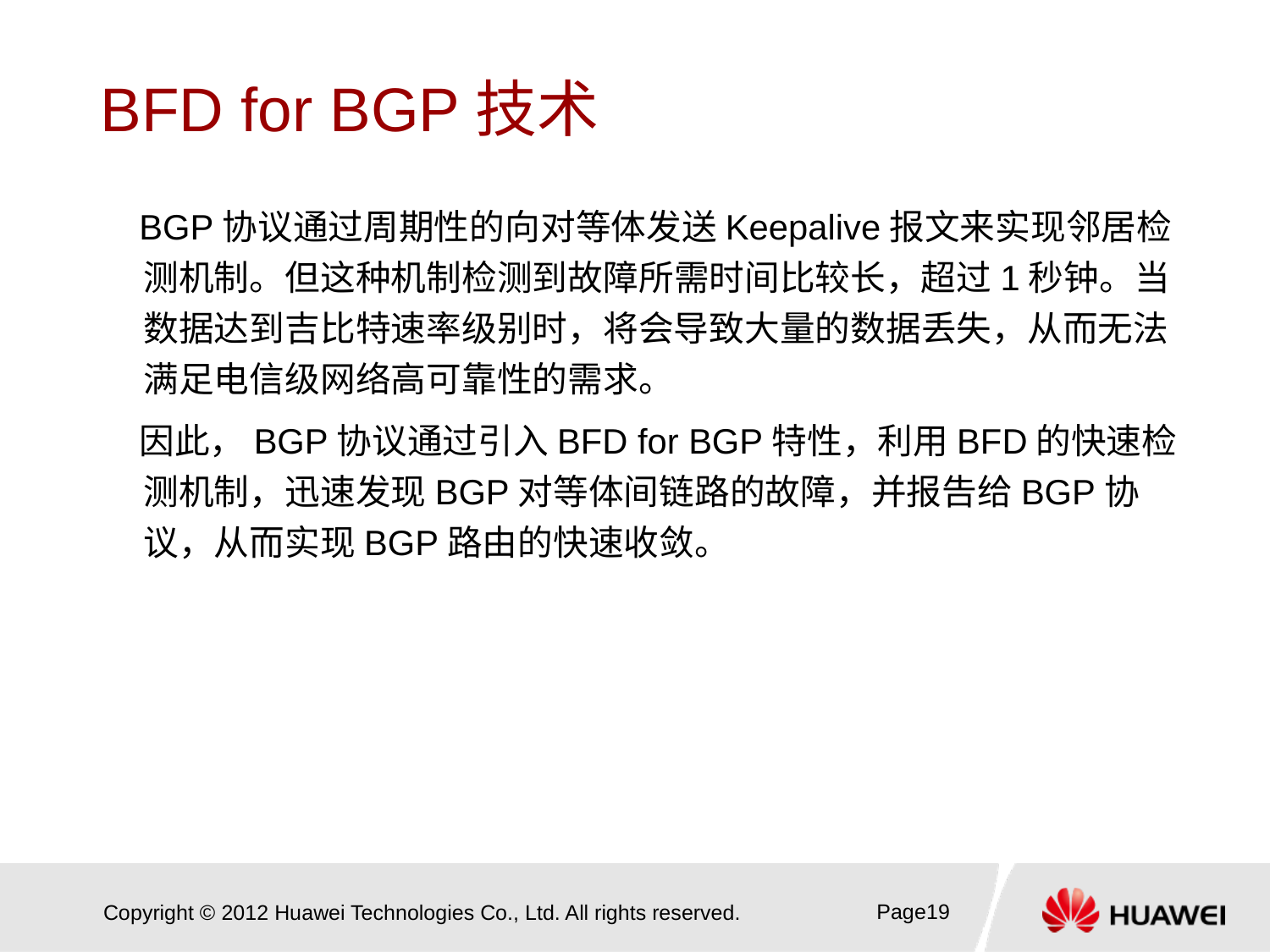

# BFD for BGP技术
BGP协议通过周期性的向对等体发送Keepalive报文来实现邻居检测机制。但这种机制检测到故障所需时间比较长，超过1秒钟。当数据达到吉比特速率级别时，将会导致大量的数据丢失，从而无法满足电信级网络高可靠性的需求。
因此，BGP协议通过引入BFD for BGP特性，利用BFD的快速检测机制，迅速发现BGP对等体间链路的故障，并报告给BGP协议，从而实现BGP路由的快速收敛。
Page19